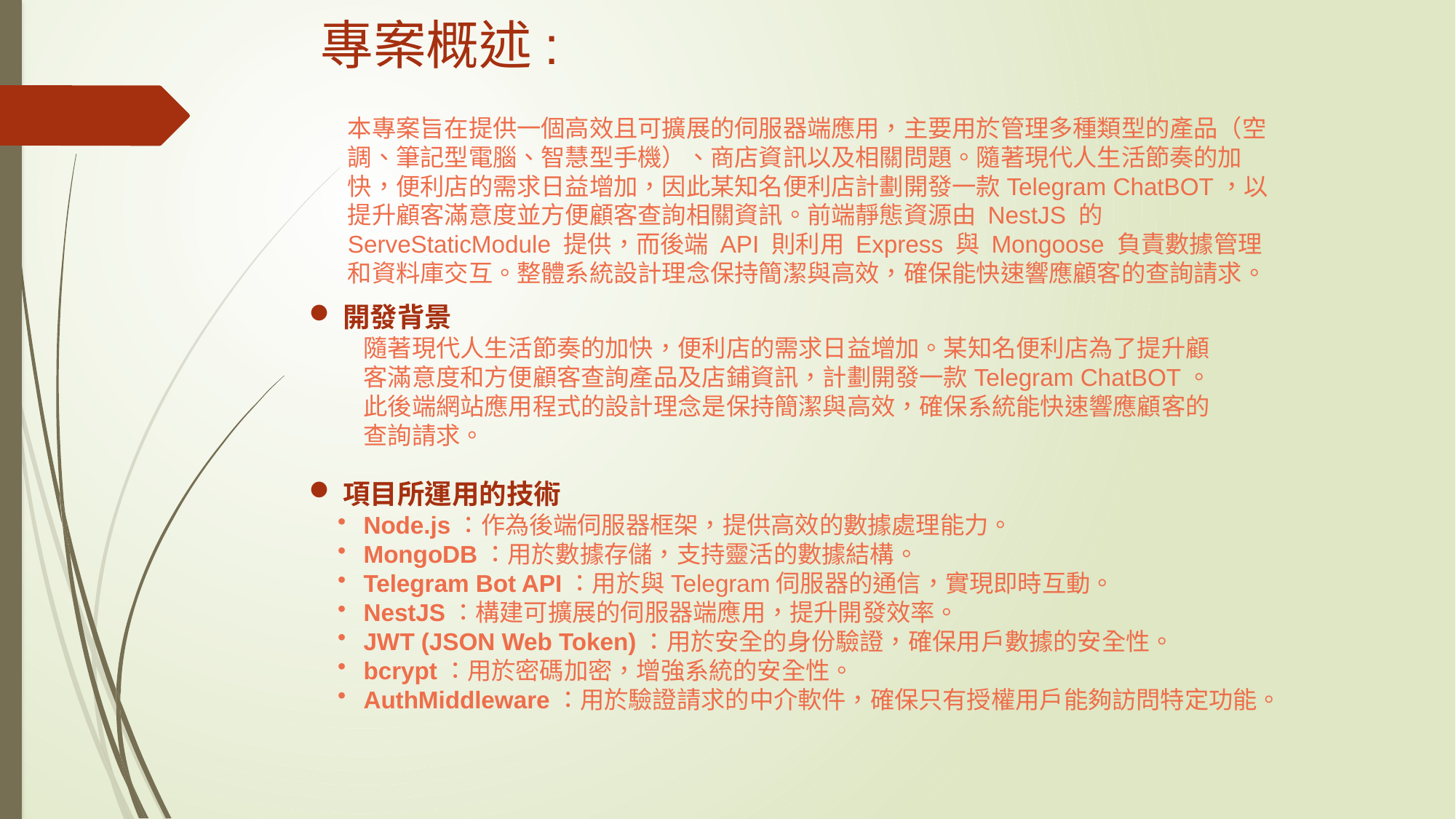

# 專案概述:

本專案旨在提供一個高效且可擴展的伺服器端應用，主要用於管理多種類型的產品（空調、筆記型電腦、智慧型手機）、商店資訊以及相關問題。隨著現代人生活節奏的加快，便利店的需求日益增加，因此某知名便利店計劃開發一款Telegram ChatBOT，以提升顧客滿意度並方便顧客查詢相關資訊。前端靜態資源由 NestJS 的 ServeStaticModule 提供，而後端 API 則利用 Express 與 Mongoose 負責數據管理和資料庫交互。整體系統設計理念保持簡潔與高效，確保能快速響應顧客的查詢請求。
開發背景
隨著現代人生活節奏的加快，便利店的需求日益增加。某知名便利店為了提升顧客滿意度和方便顧客查詢產品及店鋪資訊，計劃開發一款Telegram ChatBOT。此後端網站應用程式的設計理念是保持簡潔與高效，確保系統能快速響應顧客的查詢請求。
項目所運用的技術
Node.js：作為後端伺服器框架，提供高效的數據處理能力。
MongoDB：用於數據存儲，支持靈活的數據結構。
Telegram Bot API：用於與Telegram伺服器的通信，實現即時互動。
NestJS：構建可擴展的伺服器端應用，提升開發效率。
JWT (JSON Web Token)：用於安全的身份驗證，確保用戶數據的安全性。
bcrypt：用於密碼加密，增強系統的安全性。
AuthMiddleware：用於驗證請求的中介軟件，確保只有授權用戶能夠訪問特定功能。